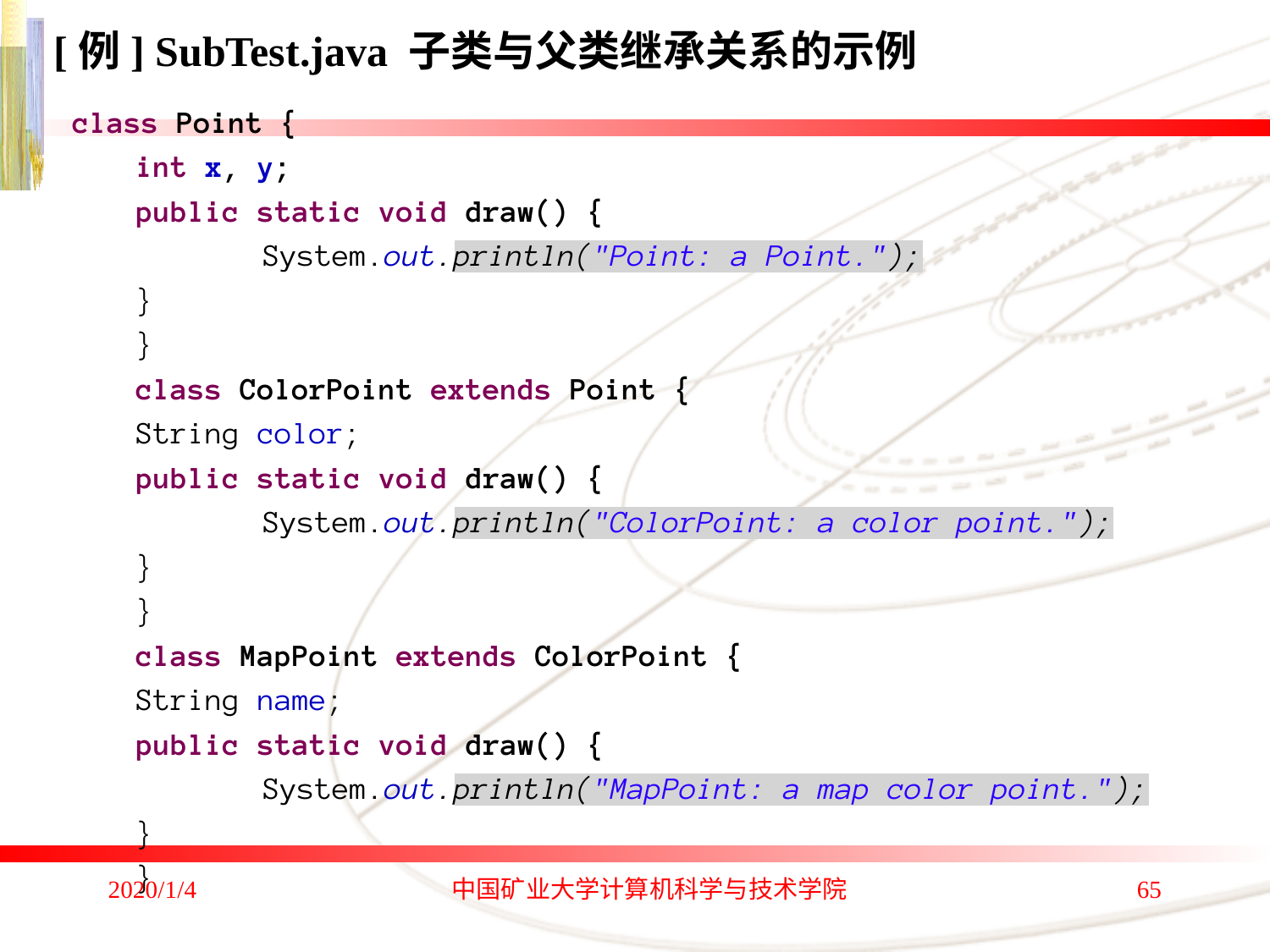

[例] SubTest.java 子类与父类继承关系的示例
class Point {
int x, y;
public static void draw() {
	System.out.println("Point: a Point.");
}
}
class ColorPoint extends Point {
String color;
public static void draw() {
	System.out.println("ColorPoint: a color point.");
}
}
class MapPoint extends ColorPoint {
String name;
public static void draw() {
	System.out.println("MapPoint: a map color point.");
}
}
2020/1/4
中国矿业大学计算机科学与技术学院
65